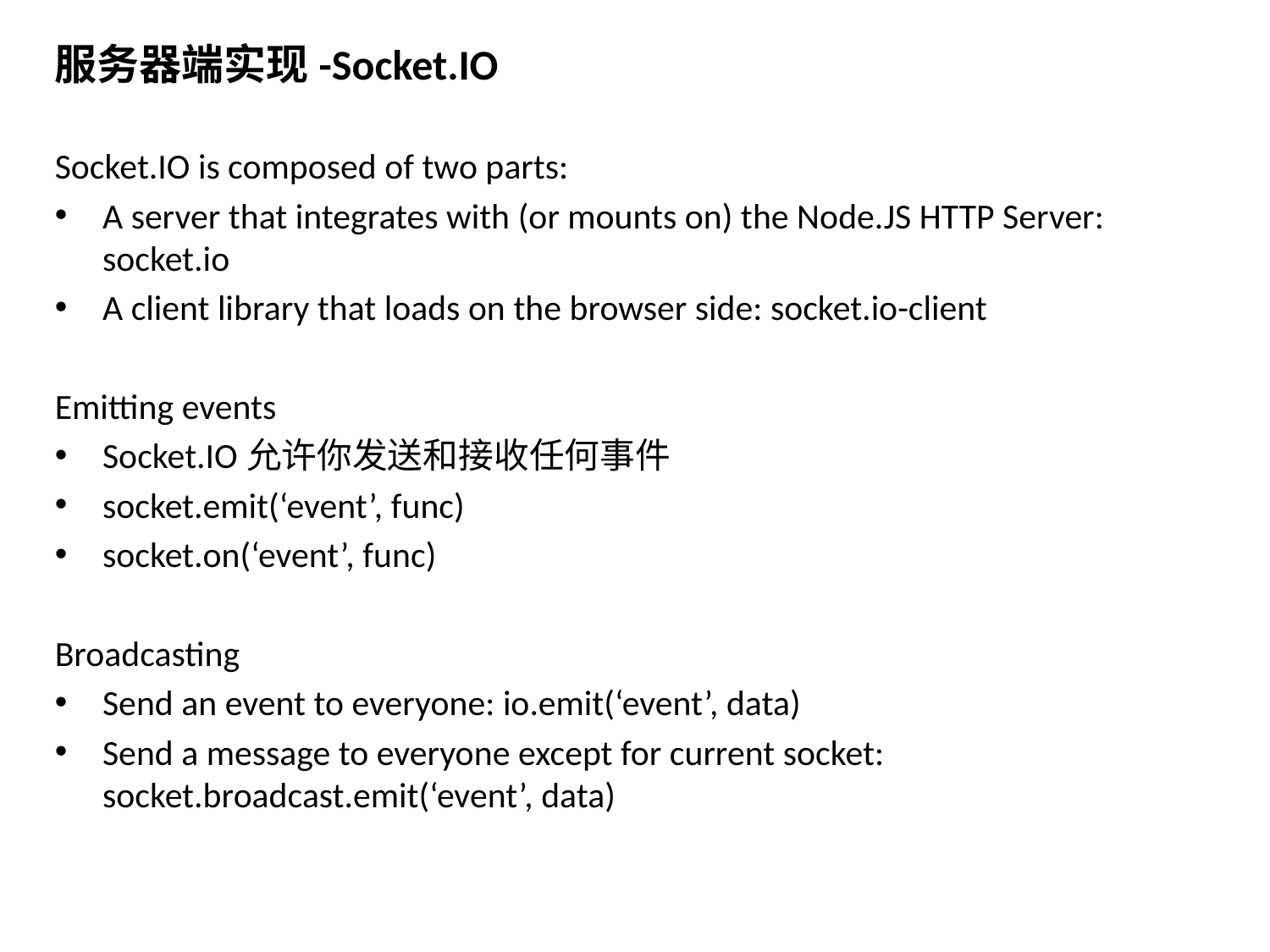

服务器端实现-Socket.IO
Socket.IO is composed of two parts:
A server that integrates with (or mounts on) the Node.JS HTTP Server: socket.io
A client library that loads on the browser side: socket.io-client

Emitting events
Socket.IO允许你发送和接收任何事件
socket.emit(‘event’, func)
socket.on(‘event’, func)

Broadcasting
Send an event to everyone: io.emit(‘event’, data)
Send a message to everyone except for current socket: socket.broadcast.emit(‘event’, data)